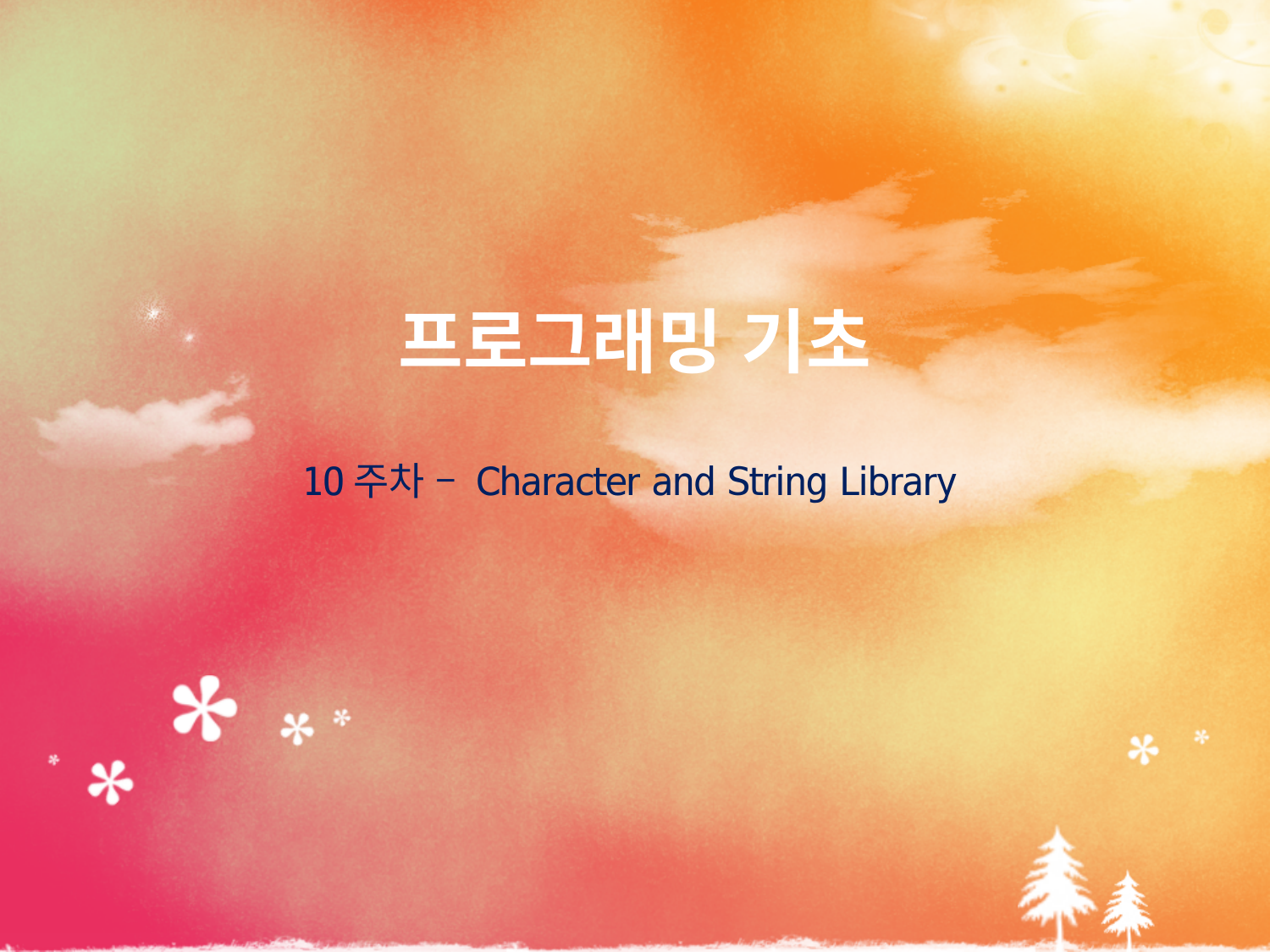

# 프로그래밍 기초
10주차 – Character and String Library